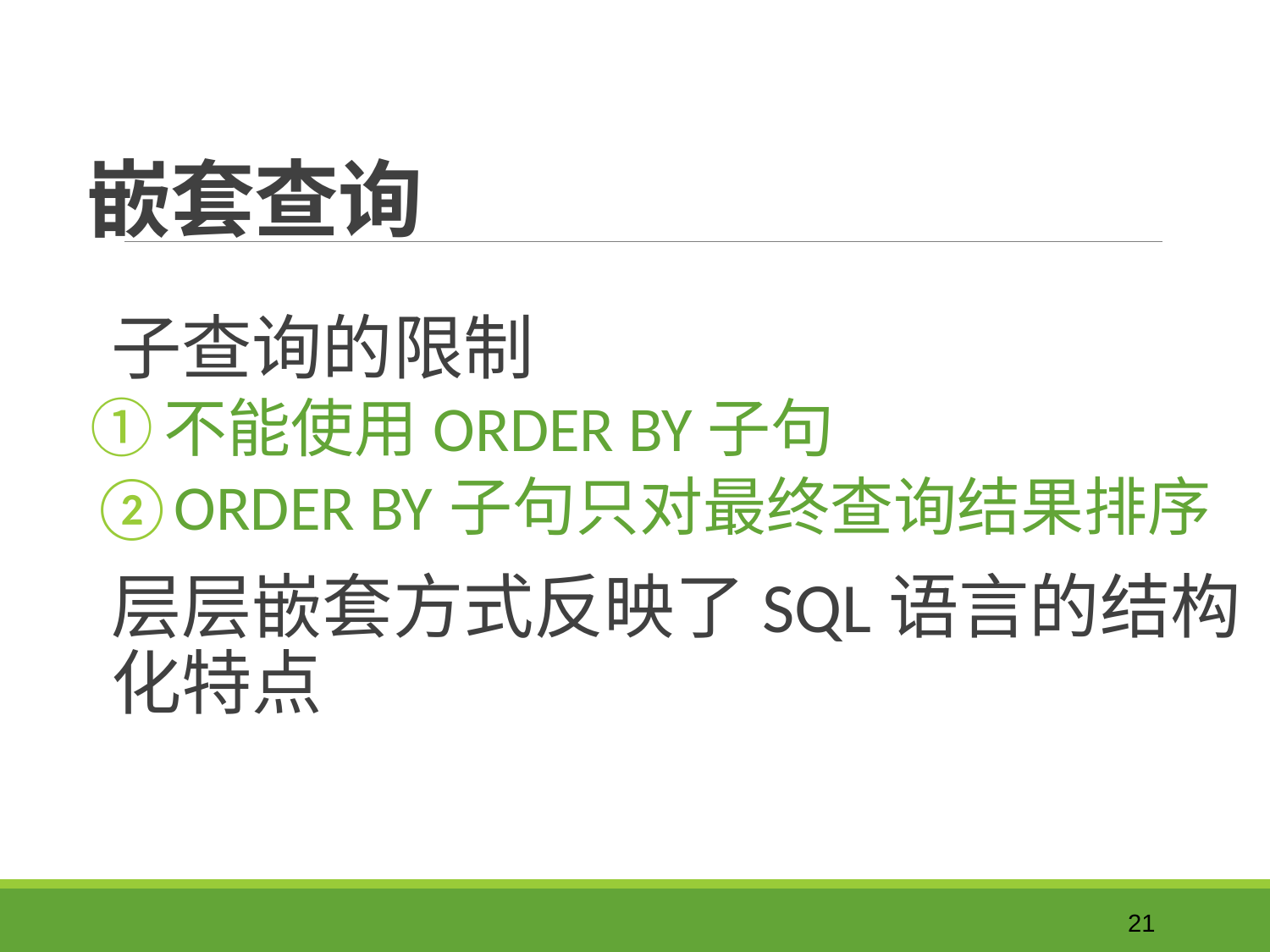

# 嵌套查询
子查询的限制
不能使用ORDER BY子句
ORDER BY子句只对最终查询结果排序
层层嵌套方式反映了SQL语言的结构化特点
21